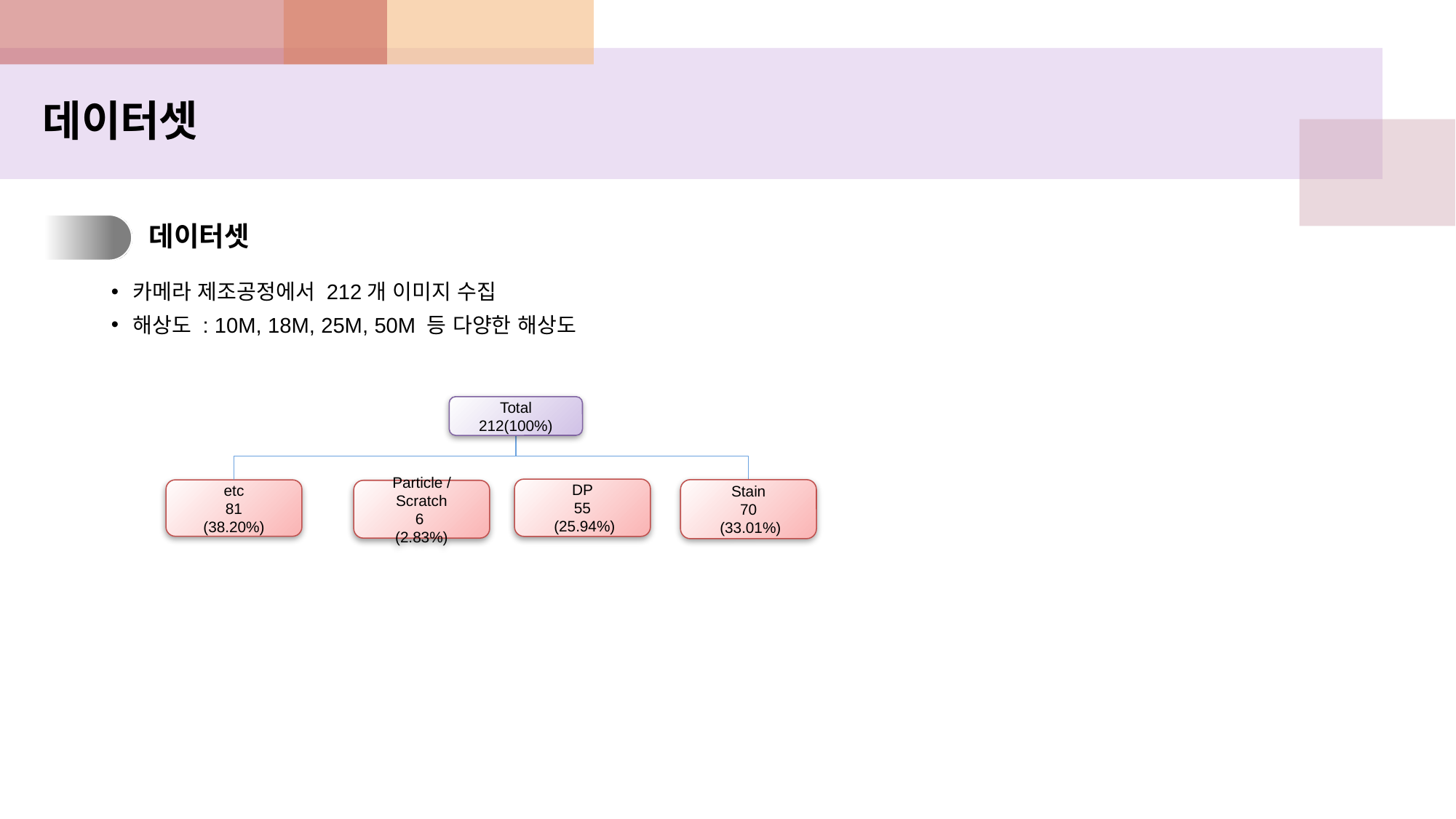

데이터셋

1.
데이터셋
카메라 제조공정에서 212개 이미지 수집
해상도 : 10M, 18M, 25M, 50M 등 다양한 해상도
Total
212(100%)
DP
55
 (25.94%)
Stain
70
 (33.01%)
etc
81
(38.20%)
Particle / Scratch
6
(2.83%)